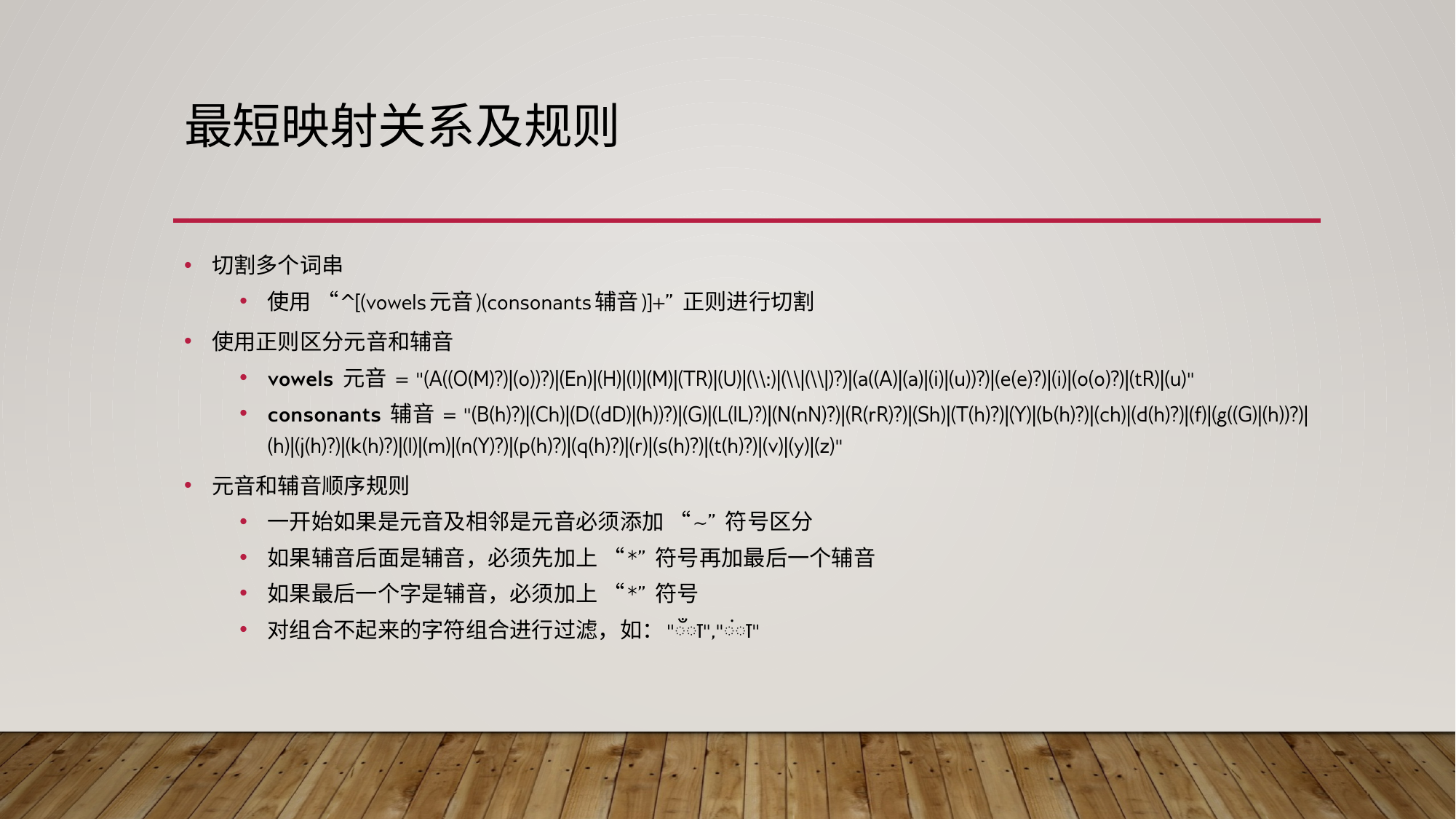

# 最短映射关系及规则
切割多个词串
使用 “^[(vowels元音)(consonants辅音)]+” 正则进行切割
使用正则区分元音和辅音
vowels 元音 = "(A((O(M)?)|(o))?)|(En)|(H)|(I)|(M)|(TR)|(U)|(\\:)|(\\|(\\|)?)|(a((A)|(a)|(i)|(u))?)|(e(e)?)|(i)|(o(o)?)|(tR)|(u)"
consonants 辅音 = "(B(h)?)|(Ch)|(D((dD)|(h))?)|(G)|(L(lL)?)|(N(nN)?)|(R(rR)?)|(Sh)|(T(h)?)|(Y)|(b(h)?)|(ch)|(d(h)?)|(f)|(g((G)|(h))?)|(h)|(j(h)?)|(k(h)?)|(l)|(m)|(n(Y)?)|(p(h)?)|(q(h)?)|(r)|(s(h)?)|(t(h)?)|(v)|(y)|(z)"
元音和辅音顺序规则
一开始如果是元音及相邻是元音必须添加 “~” 符号区分
如果辅音后面是辅音，必须先加上 “*” 符号再加最后一个辅音
如果最后一个字是辅音，必须加上 “*” 符号
对组合不起来的字符组合进行过滤，如："ँा","ंा"